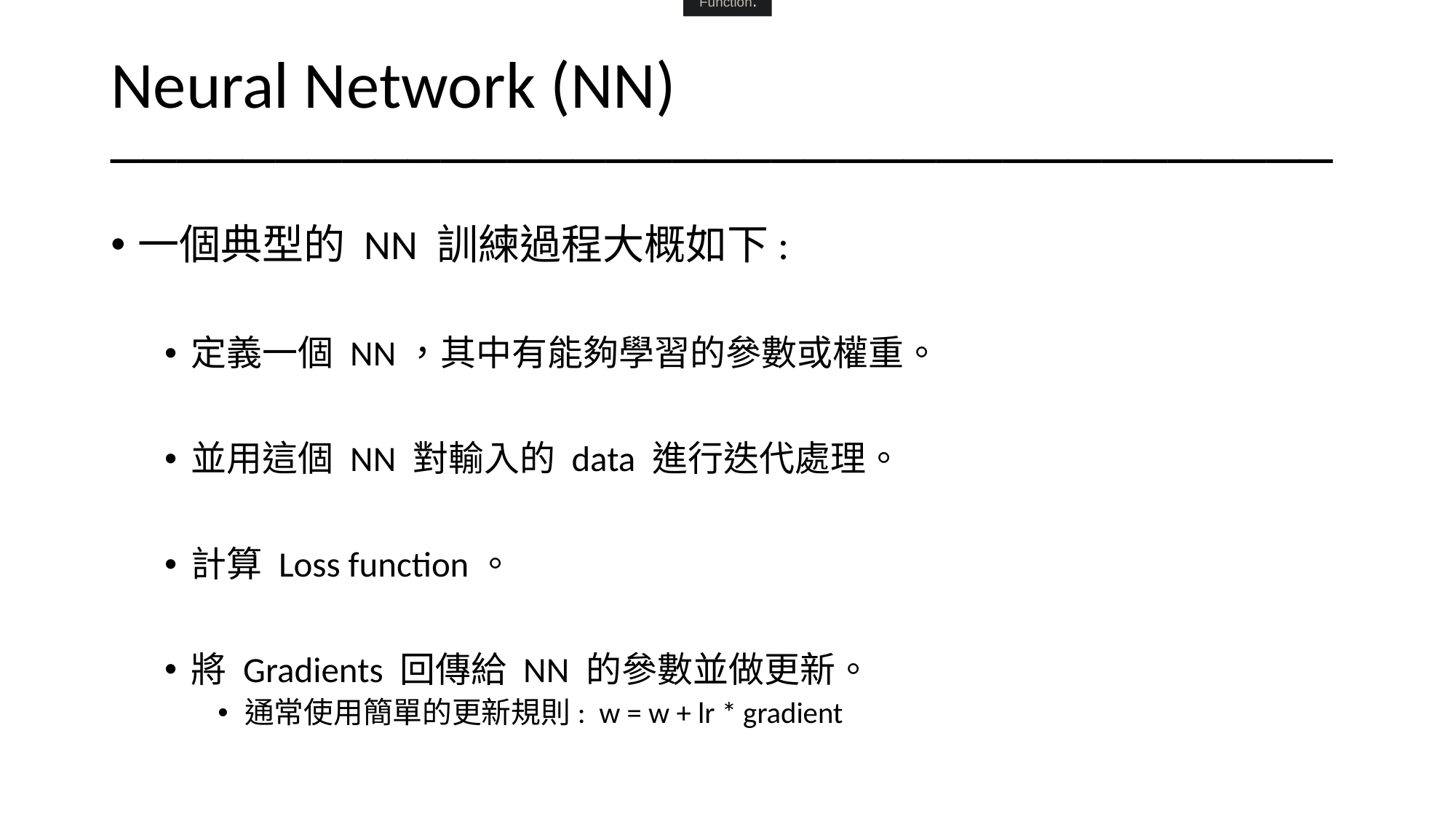

Function.
# Neural Network (NN) ─────────────────────────────────────
一個典型的 NN 訓練過程大概如下:

定義一個 NN，其中有能夠學習的參數或權重。

並用這個 NN 對輸入的 data 進行迭代處理。

計算 Loss function。

將 Gradients 回傳給 NN 的參數並做更新。
通常使用簡單的更新規則:  w = w + lr * gradient